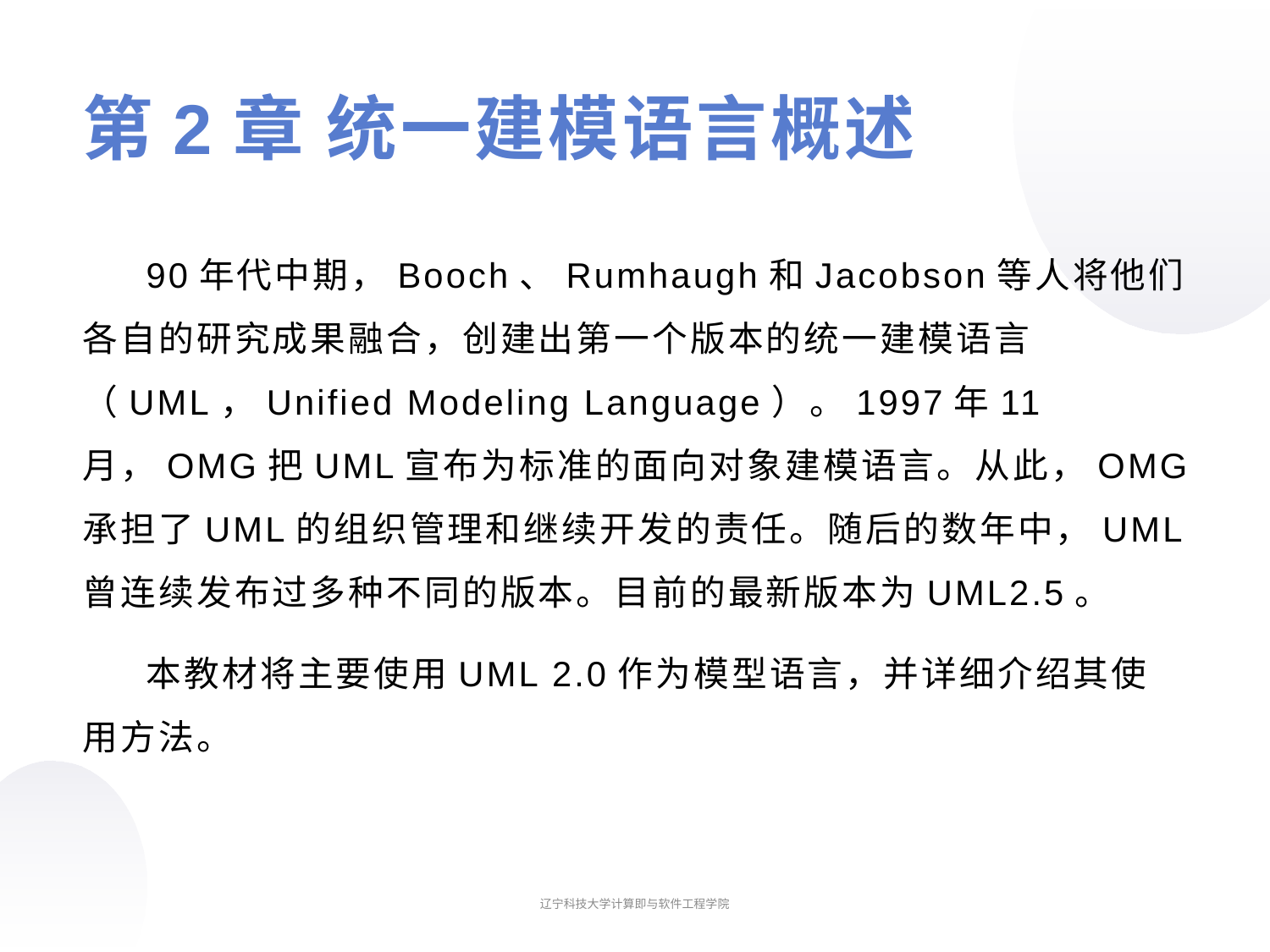

# 第2章 统一建模语言概述
90年代中期，Booch、Rumhaugh和Jacobson等人将他们各自的研究成果融合，创建出第一个版本的统一建模语言（UML，Unified Modeling Language）。1997年11月，OMG把UML宣布为标准的面向对象建模语言。从此，OMG承担了UML的组织管理和继续开发的责任。随后的数年中，UML曾连续发布过多种不同的版本。目前的最新版本为UML2.5。
本教材将主要使用UML 2.0作为模型语言，并详细介绍其使用方法。

辽宁科技大学计算即与软件工程学院
3